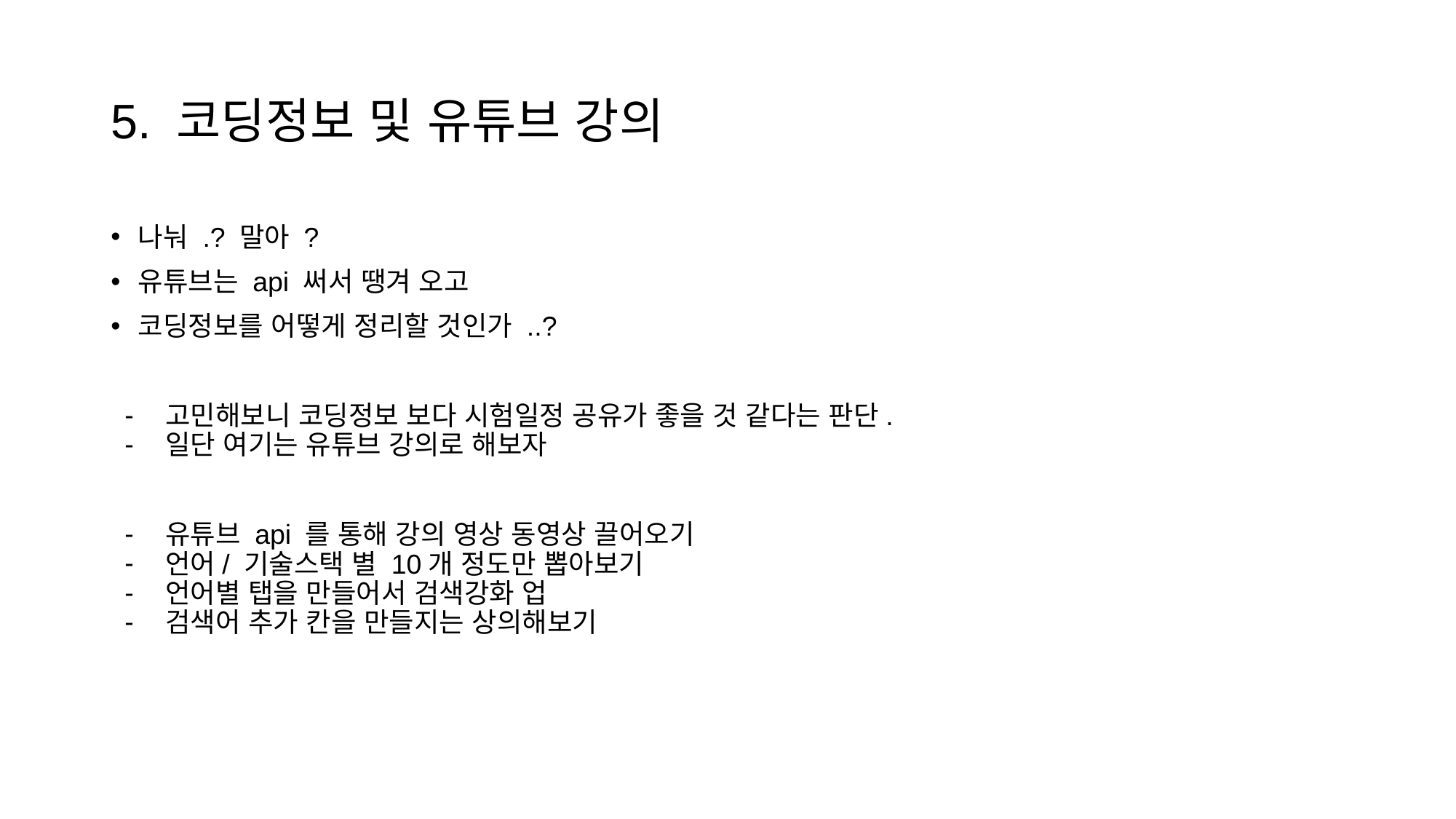

# 5. 코딩정보 및 유튜브 강의
나눠 .? 말아 ?
유튜브는 api 써서 땡겨 오고
코딩정보를 어떻게 정리할 것인가 ..?

고민해보니 코딩정보 보다 시험일정 공유가 좋을 것 같다는 판단.
일단 여기는 유튜브 강의로 해보자

유튜브 api 를 통해 강의 영상 동영상 끌어오기
언어/ 기술스택 별 10개 정도만 뽑아보기
언어별 탭을 만들어서 검색강화 업
검색어 추가 칸을 만들지는 상의해보기